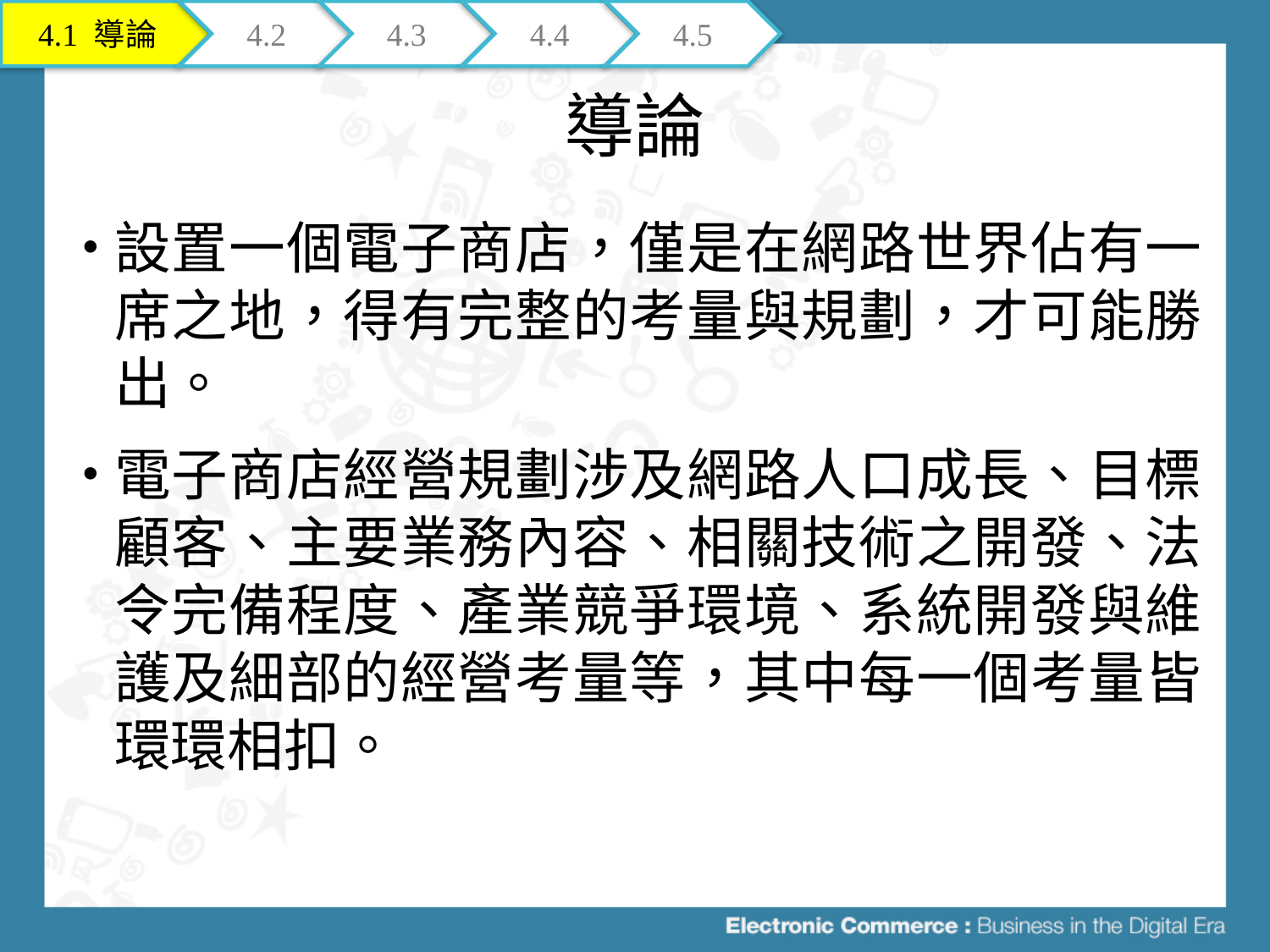

4.1 導論
4.2
4.3
4.4
4.5
# 導論
設置一個電子商店，僅是在網路世界佔有一席之地，得有完整的考量與規劃，才可能勝出。
電子商店經營規劃涉及網路人口成長、目標顧客、主要業務內容、相關技術之開發、法令完備程度、產業競爭環境、系統開發與維護及細部的經營考量等，其中每一個考量皆環環相扣。